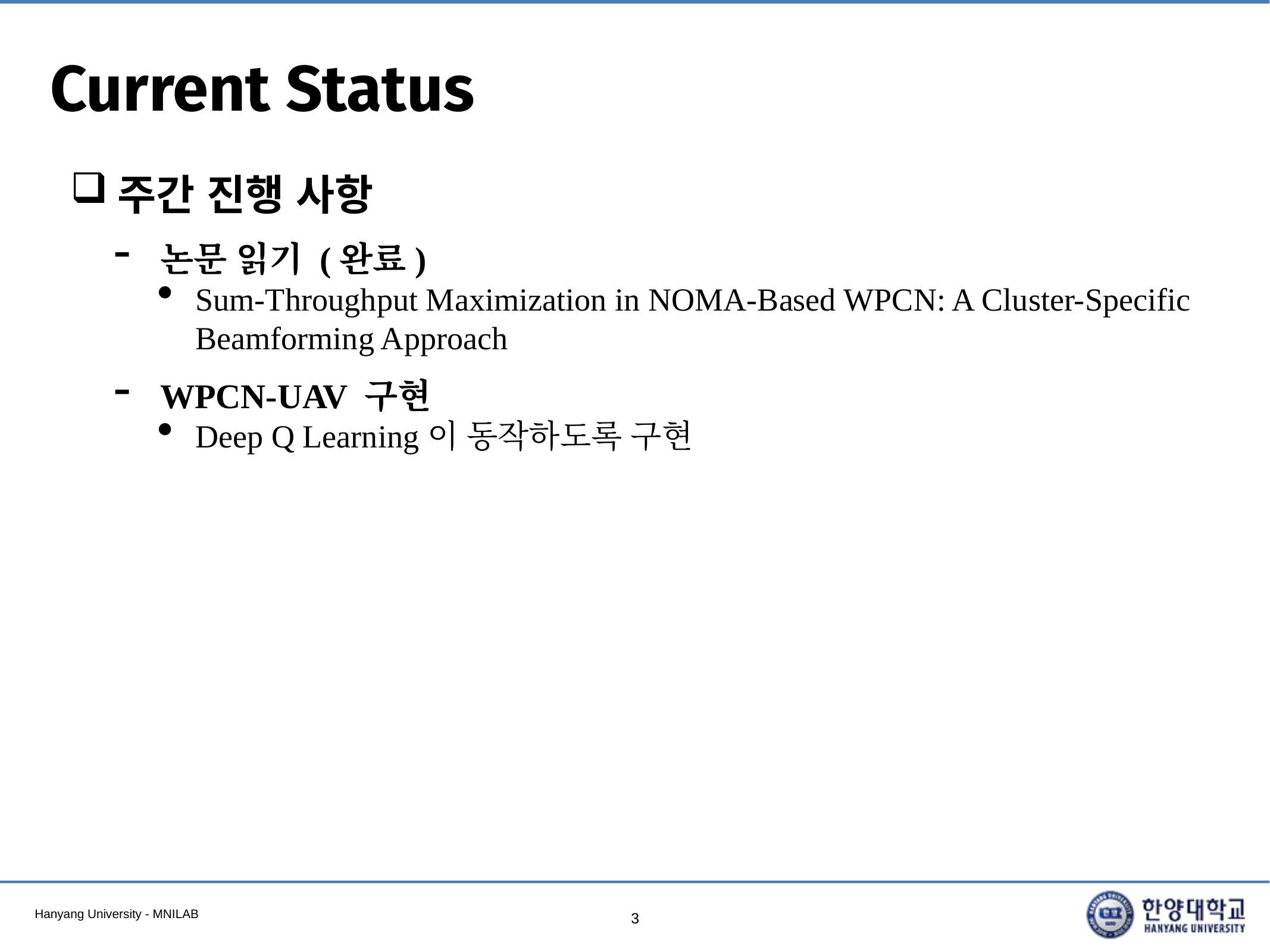

# Current Status
주간 진행 사항
논문 읽기 (완료)
Sum-Throughput Maximization in NOMA-Based WPCN: A Cluster-Specific Beamforming Approach
WPCN-UAV 구현
Deep Q Learning이 동작하도록 구현
3